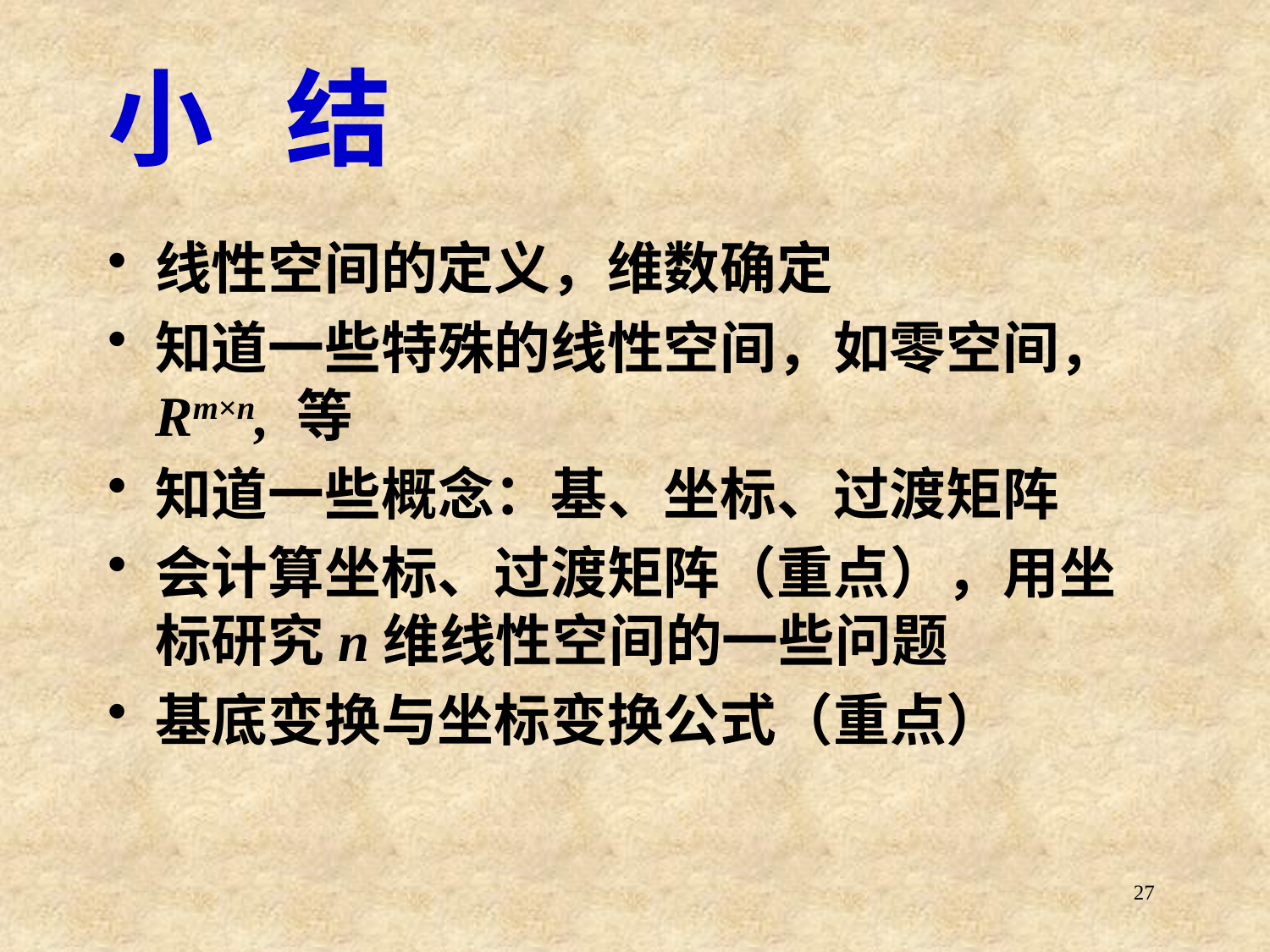

# 小   结
线性空间的定义，维数确定
知道一些特殊的线性空间，如零空间，Rm×n, 等
知道一些概念：基、坐标、过渡矩阵
会计算坐标、过渡矩阵（重点），用坐标研究n维线性空间的一些问题
基底变换与坐标变换公式（重点）